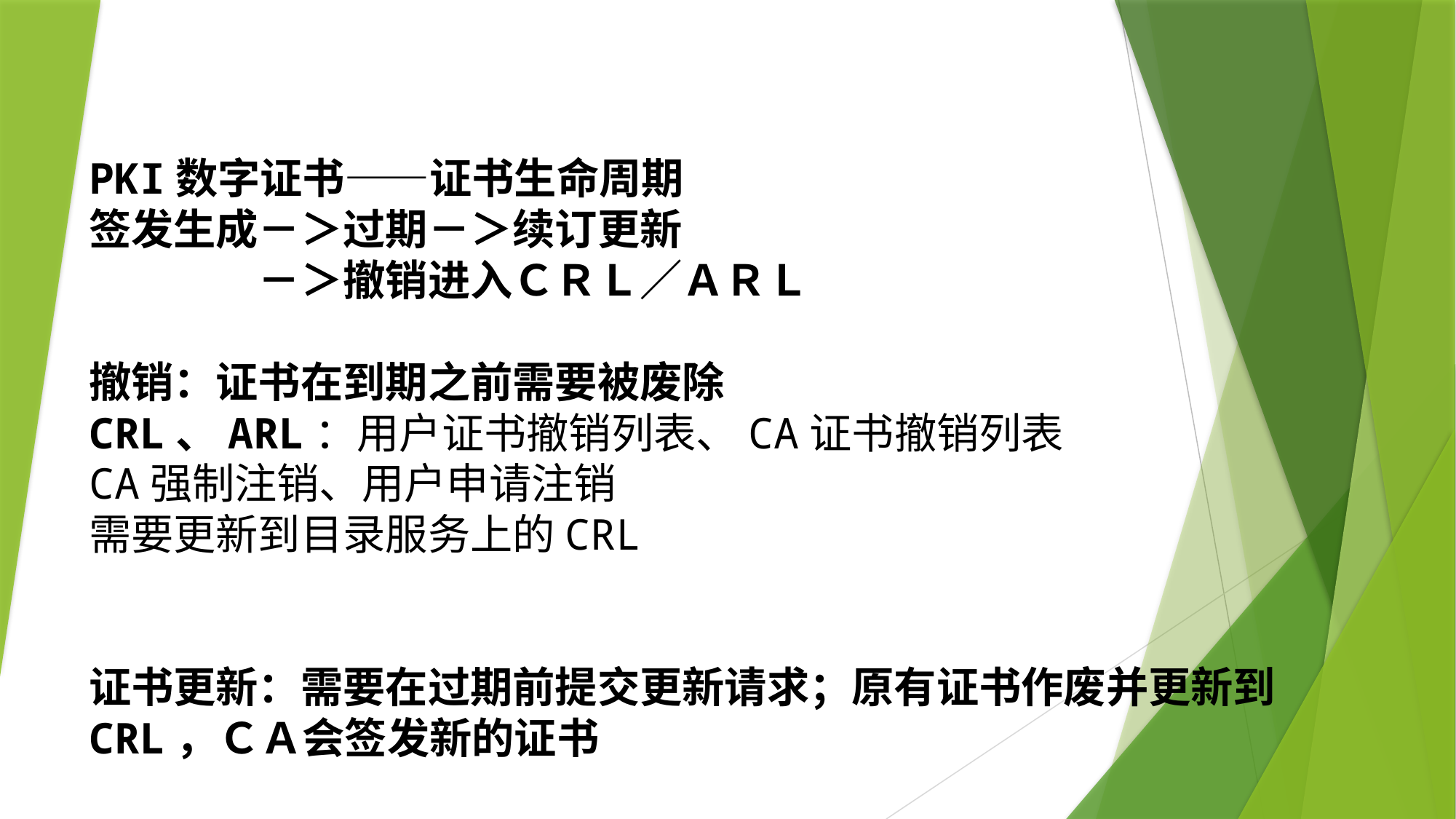

# PKI数字证书——证书生命周期 签发生成－＞过期－＞续订更新 　　　　－＞撤销进入ＣＲＬ／ＡＲＬ 撤销：证书在到期之前需要被废除 CRL、ARL：用户证书撤销列表、CA证书撤销列表 CA强制注销、用户申请注销 需要更新到目录服务上的CRL 证书更新：需要在过期前提交更新请求；原有证书作废并更新到CRL，ＣＡ会签发新的证书